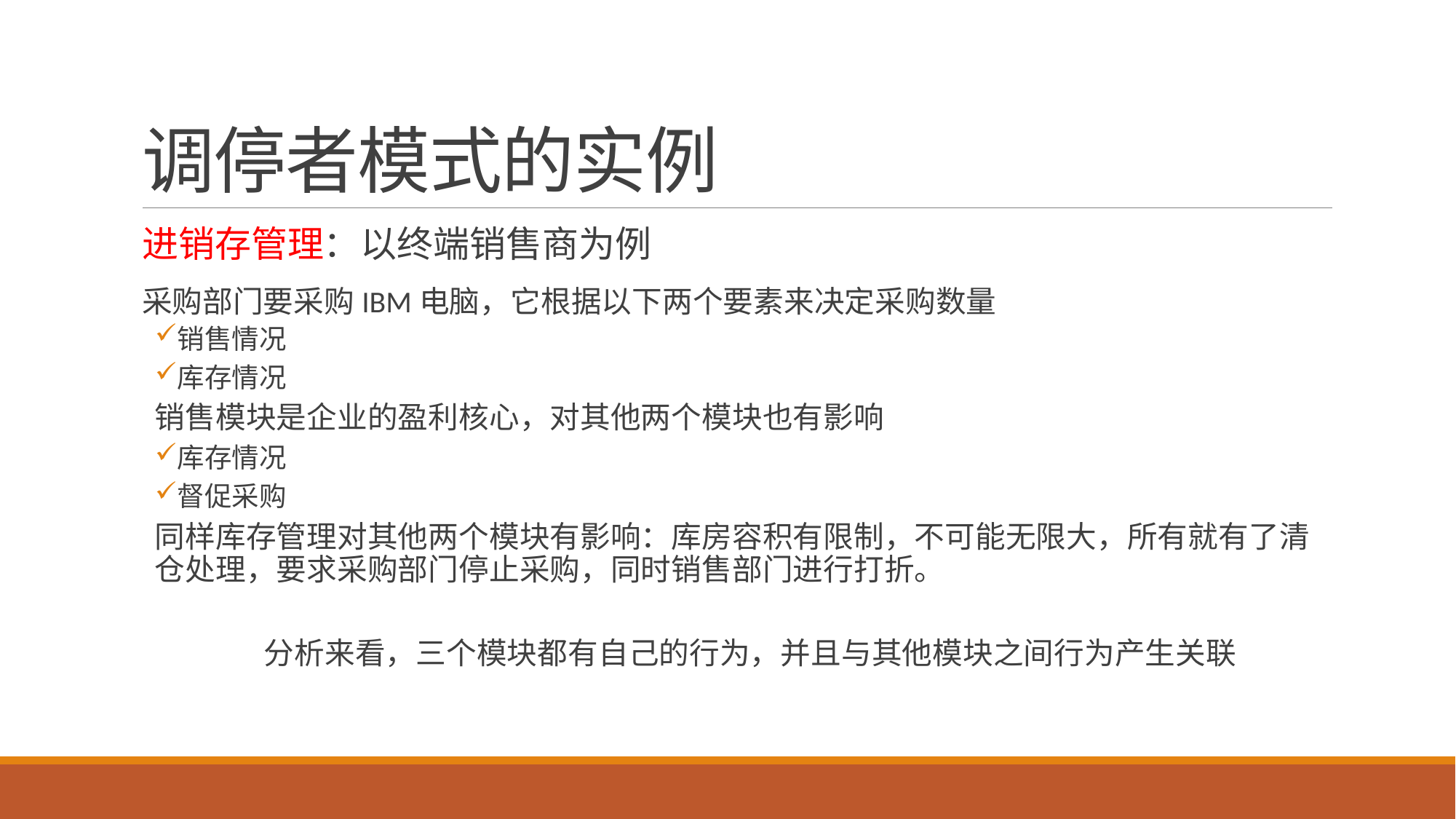

# 调停者模式的实例
进销存管理：以终端销售商为例
采购部门要采购IBM电脑，它根据以下两个要素来决定采购数量
销售情况
库存情况
销售模块是企业的盈利核心，对其他两个模块也有影响
库存情况
督促采购
同样库存管理对其他两个模块有影响：库房容积有限制，不可能无限大，所有就有了清仓处理，要求采购部门停止采购，同时销售部门进行打折。

	分析来看，三个模块都有自己的行为，并且与其他模块之间行为产生关联